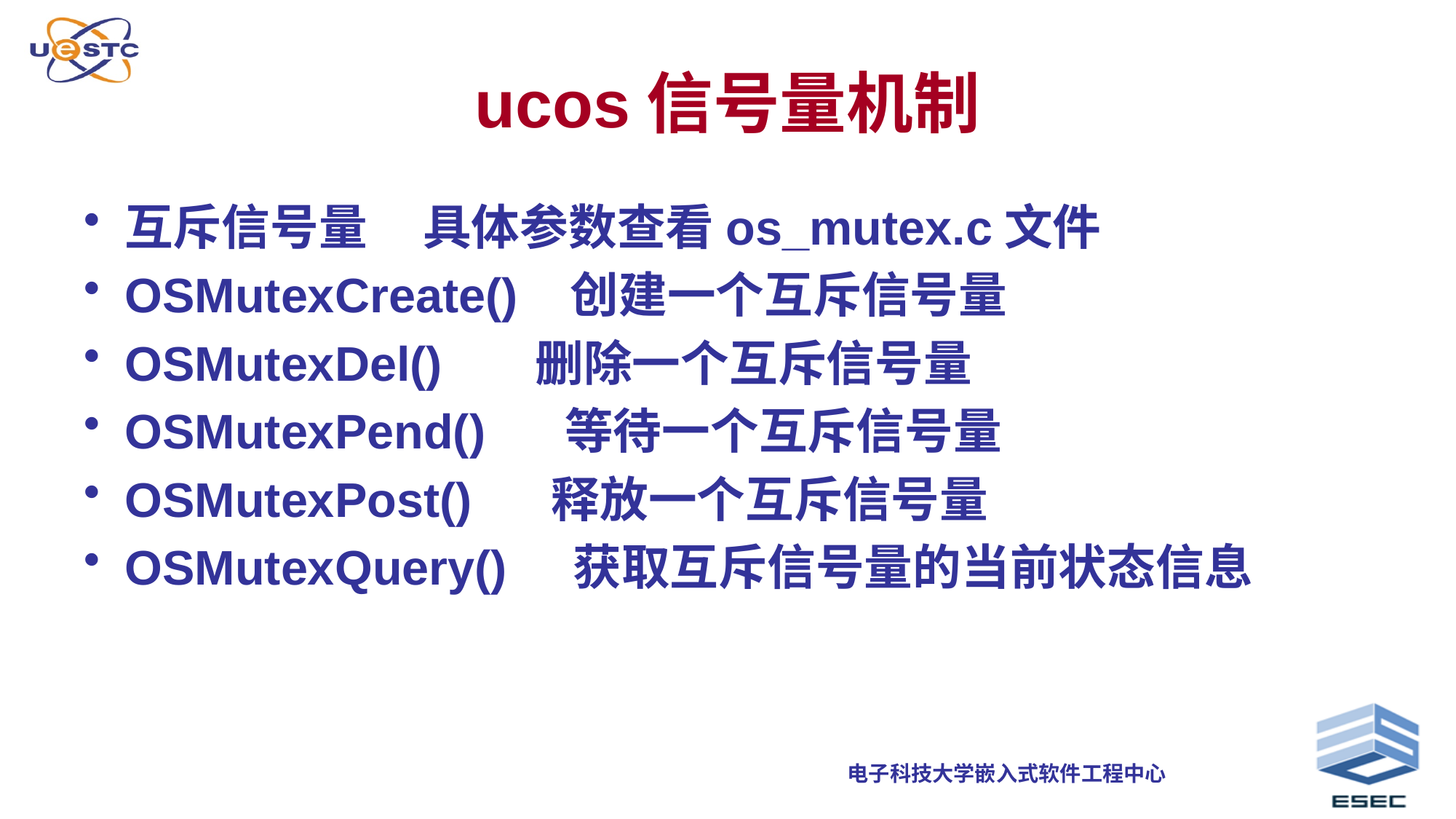

# ucos信号量机制
互斥信号量     具体参数查看os_mutex.c文件
OSMutexCreate()   创建一个互斥信号量
OSMutexDel()      删除一个互斥信号量
OSMutexPend()     等待一个互斥信号量
OSMutexPost()     释放一个互斥信号量
OSMutexQuery()    获取互斥信号量的当前状态信息